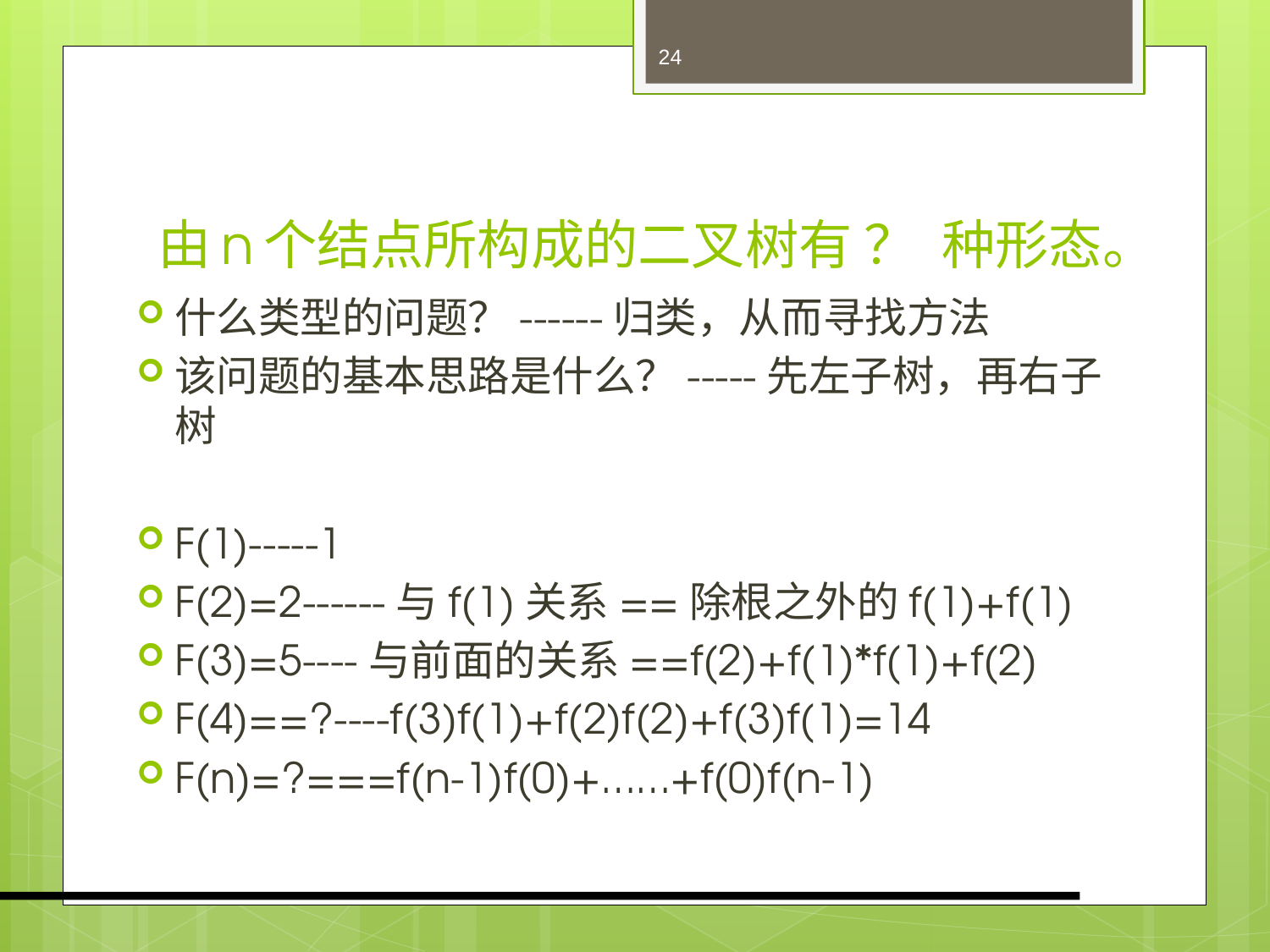

24
# 由n个结点所构成的二叉树有 ？  种形态。
什么类型的问题？------归类，从而寻找方法
该问题的基本思路是什么？-----先左子树，再右子树

F(1)-----1
F(2)=2------与f(1)关系==除根之外的f(1)+f(1)
F(3)=5----与前面的关系==f(2)+f(1)*f(1)+f(2)
F(4)==?----f(3)f(1)+f(2)f(2)+f(3)f(1)=14
F(n)=?===f(n-1)f(0)+……+f(0)f(n-1)